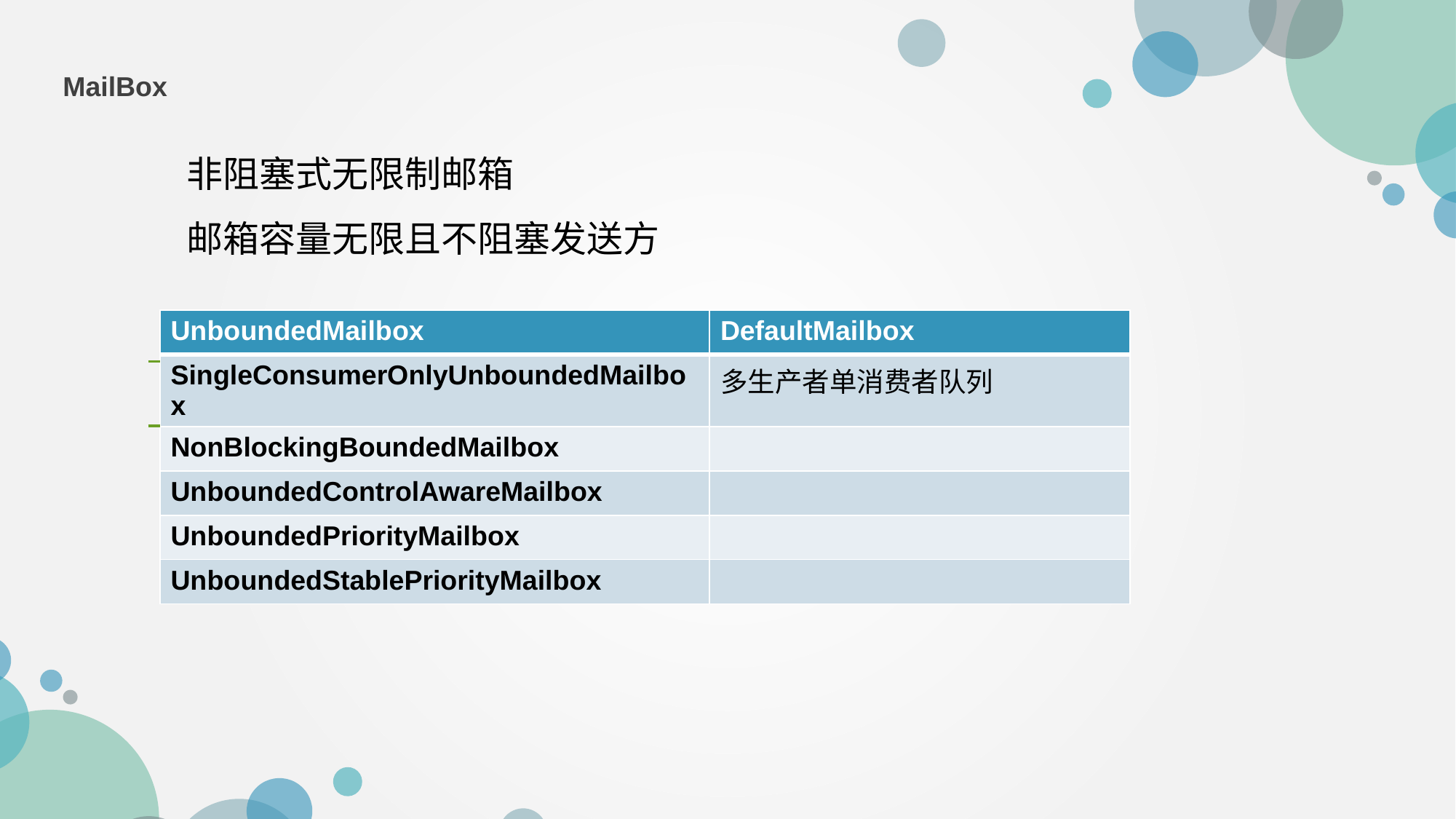

MailBox
   非阻塞式无限制邮箱

   邮箱容量无限且不阻塞发送方

| UnboundedMailbox | DefaultMailbox |
| --- | --- |
| SingleConsumerOnlyUnboundedMailbox | 多生产者单消费者队列 |
| NonBlockingBoundedMailbox |  |
| UnboundedControlAwareMailbox |  |
| UnboundedPriorityMailbox |  |
| UnboundedStablePriorityMailbox |  |